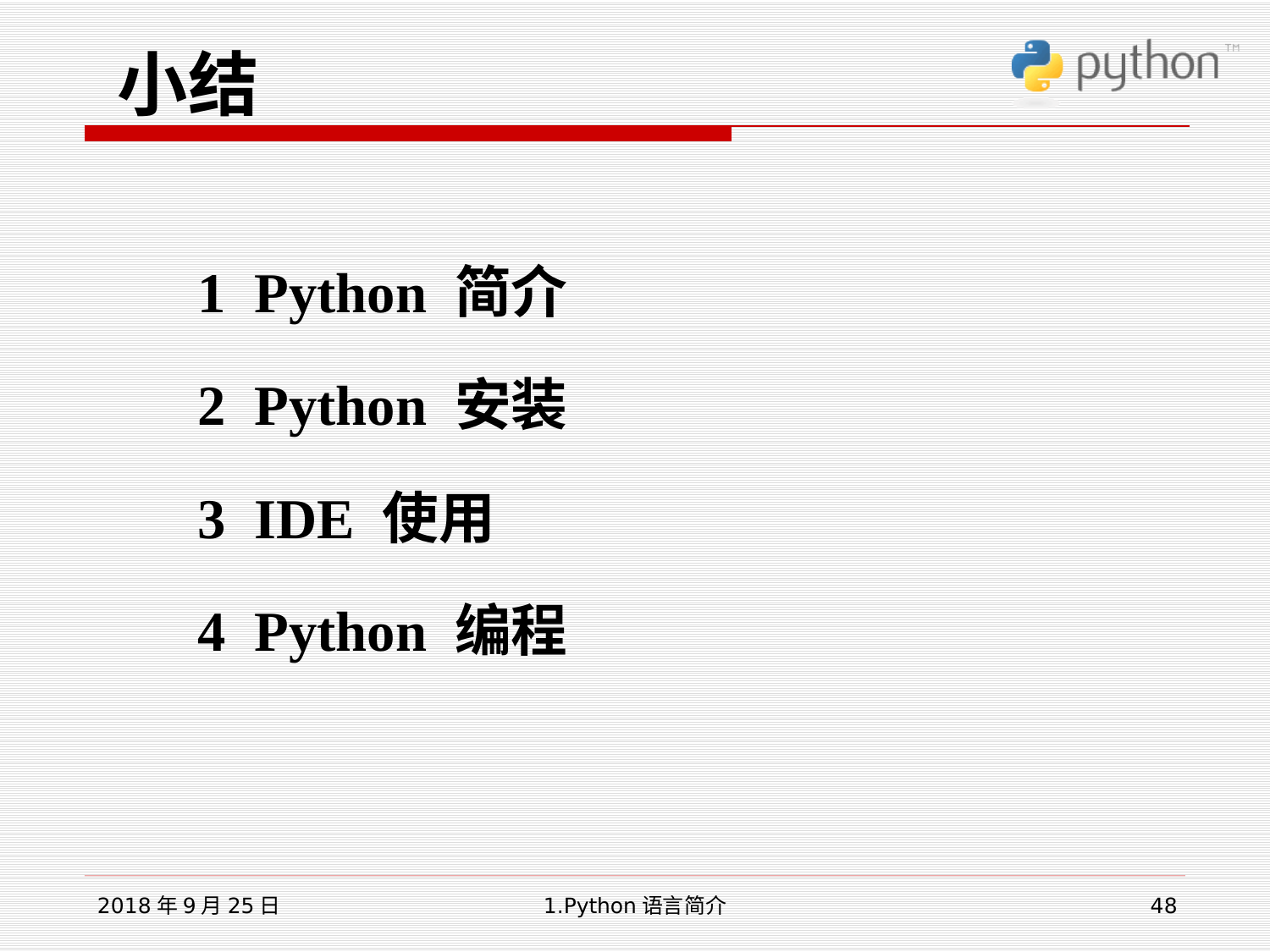

小结
1  Python 简介
2  Python 安装
3  IDE 使用
4  Python 编程
2018年9月25日
1.Python语言简介
48